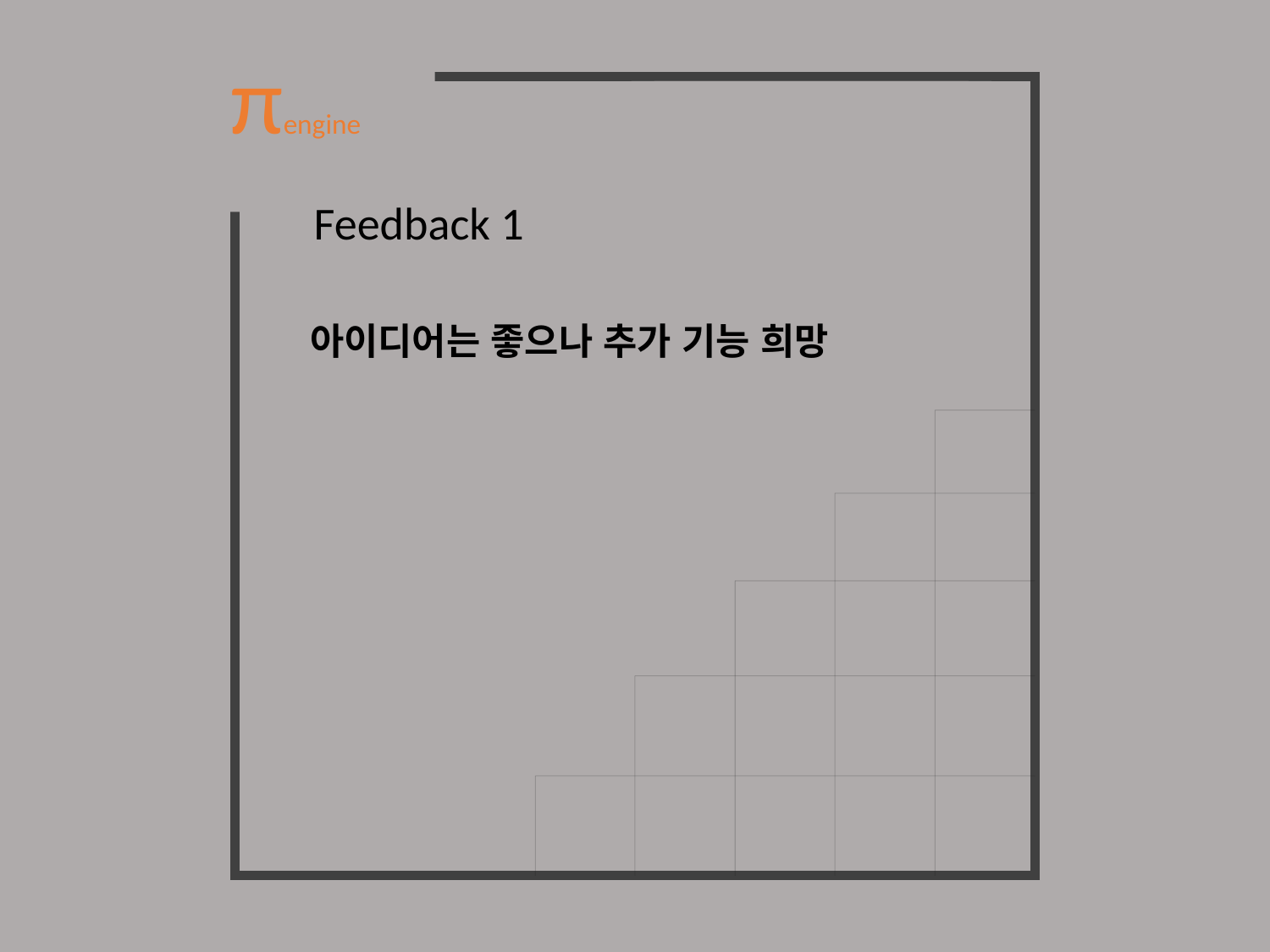

πengine

Feedback 1
아이디어는 좋으나 추가 기능 희망